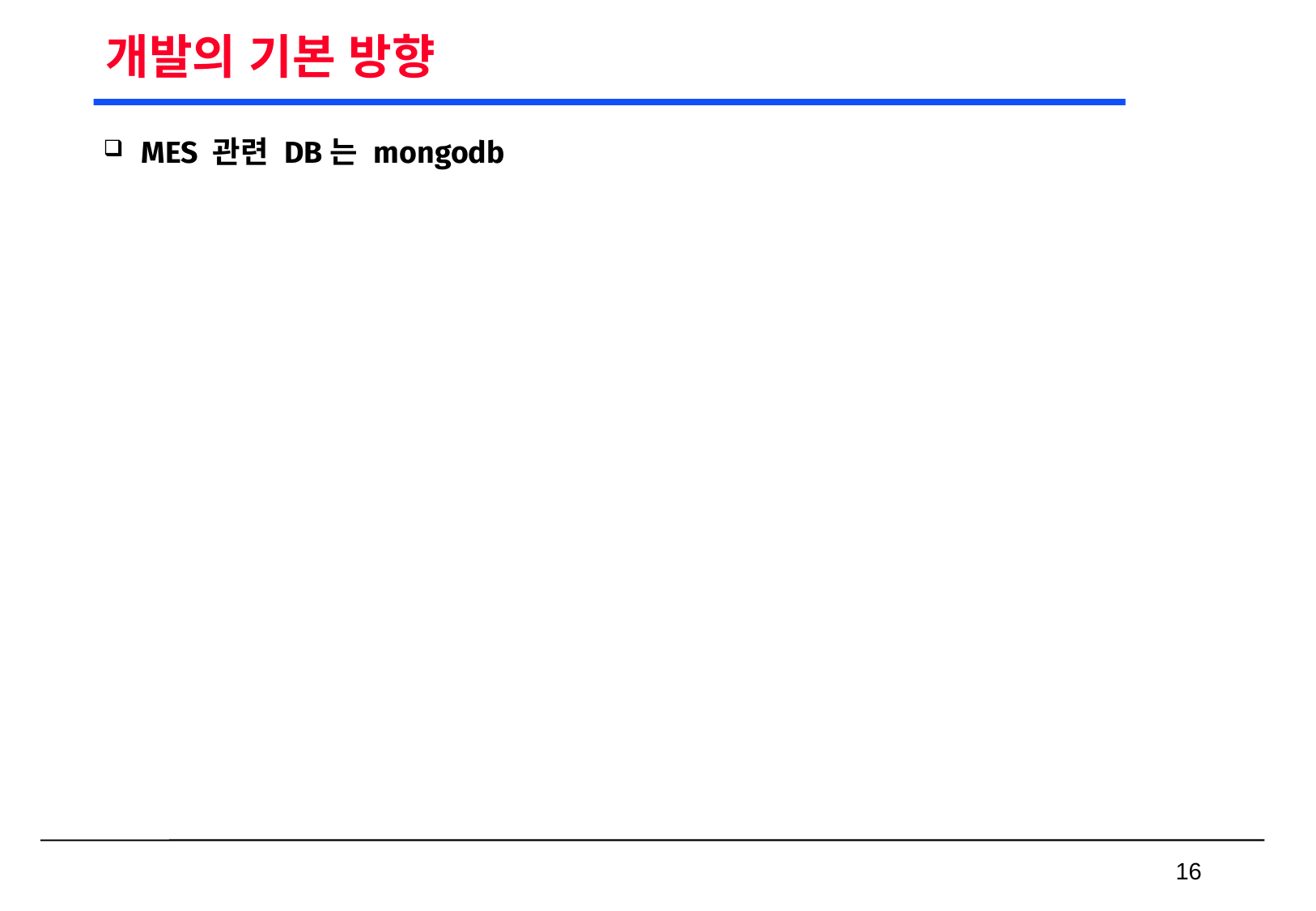

# 개발의 기본 방향
MES 관련 DB는 mongodb

 16